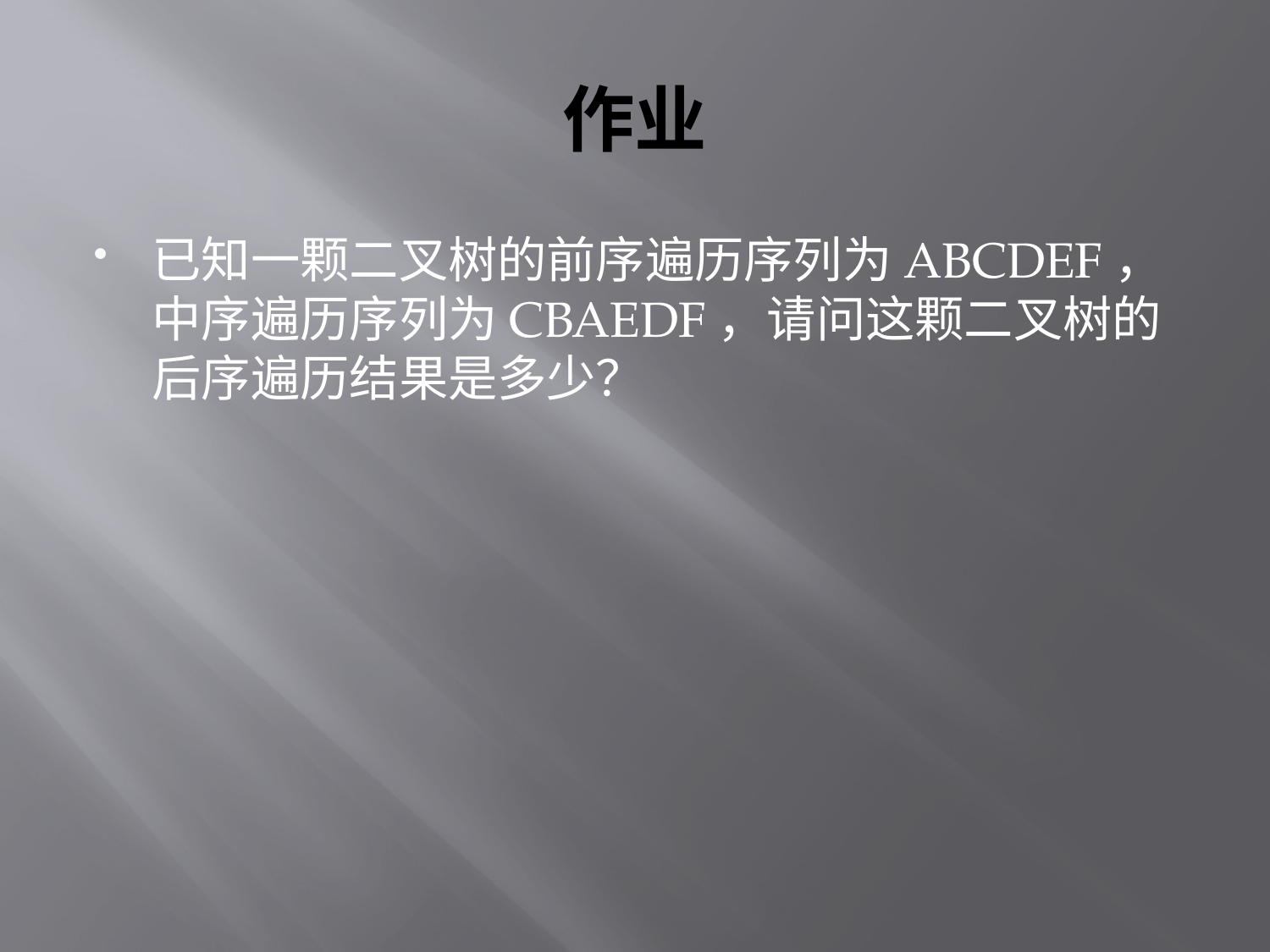

# 作业
已知一颗二叉树的前序遍历序列为ABCDEF，中序遍历序列为CBAEDF，请问这颗二叉树的后序遍历结果是多少？